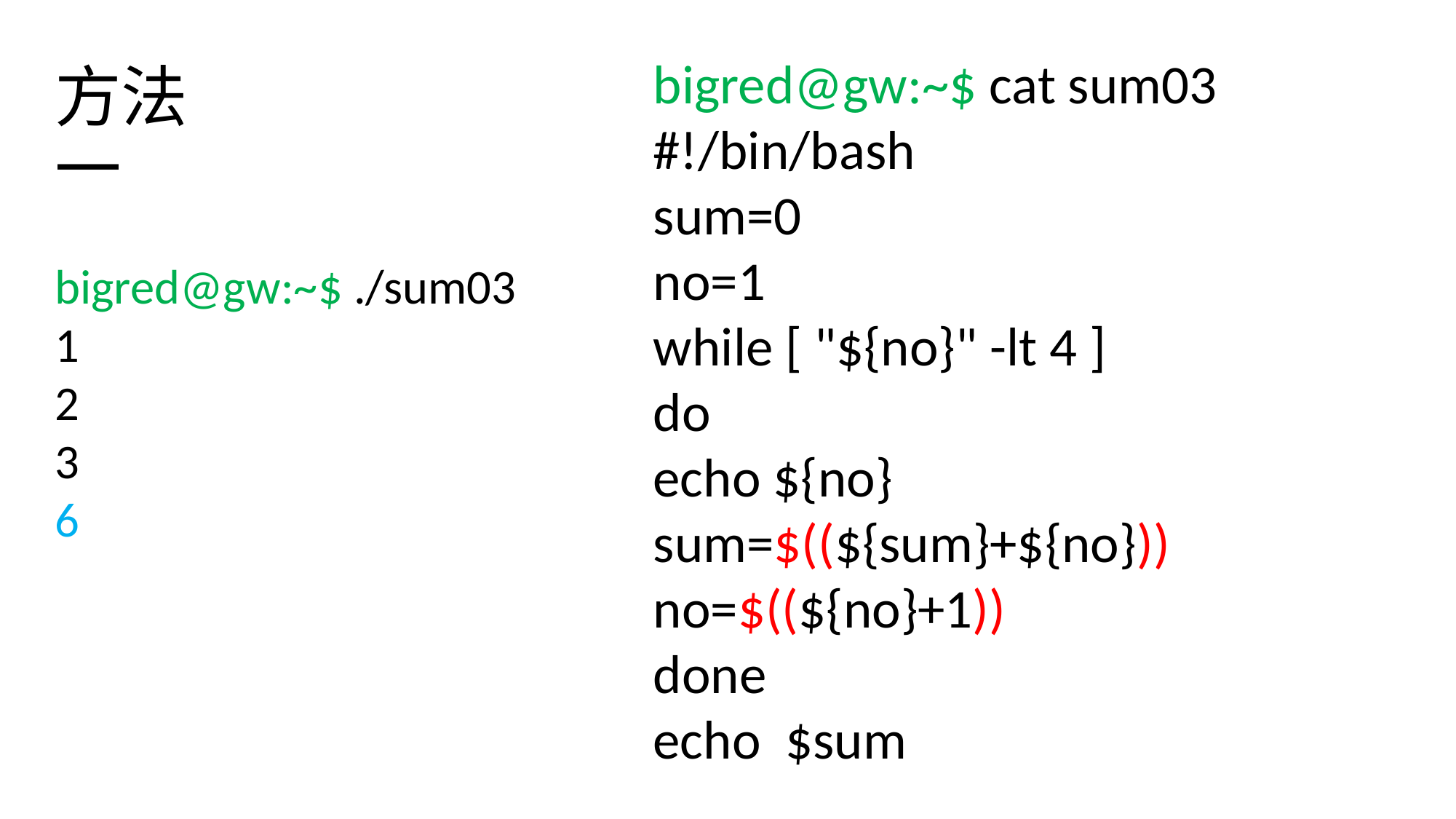

bigred@gw:~$ cat sum03
#!/bin/bash
sum=0
no=1
while [ "${no}" -lt 4 ]
do
echo ${no}
sum=$((${sum}+${no}))
no=$((${no}+1))
done
echo  $sum
# 方法一
bigred@gw:~$ ./sum03
1
2
3
6